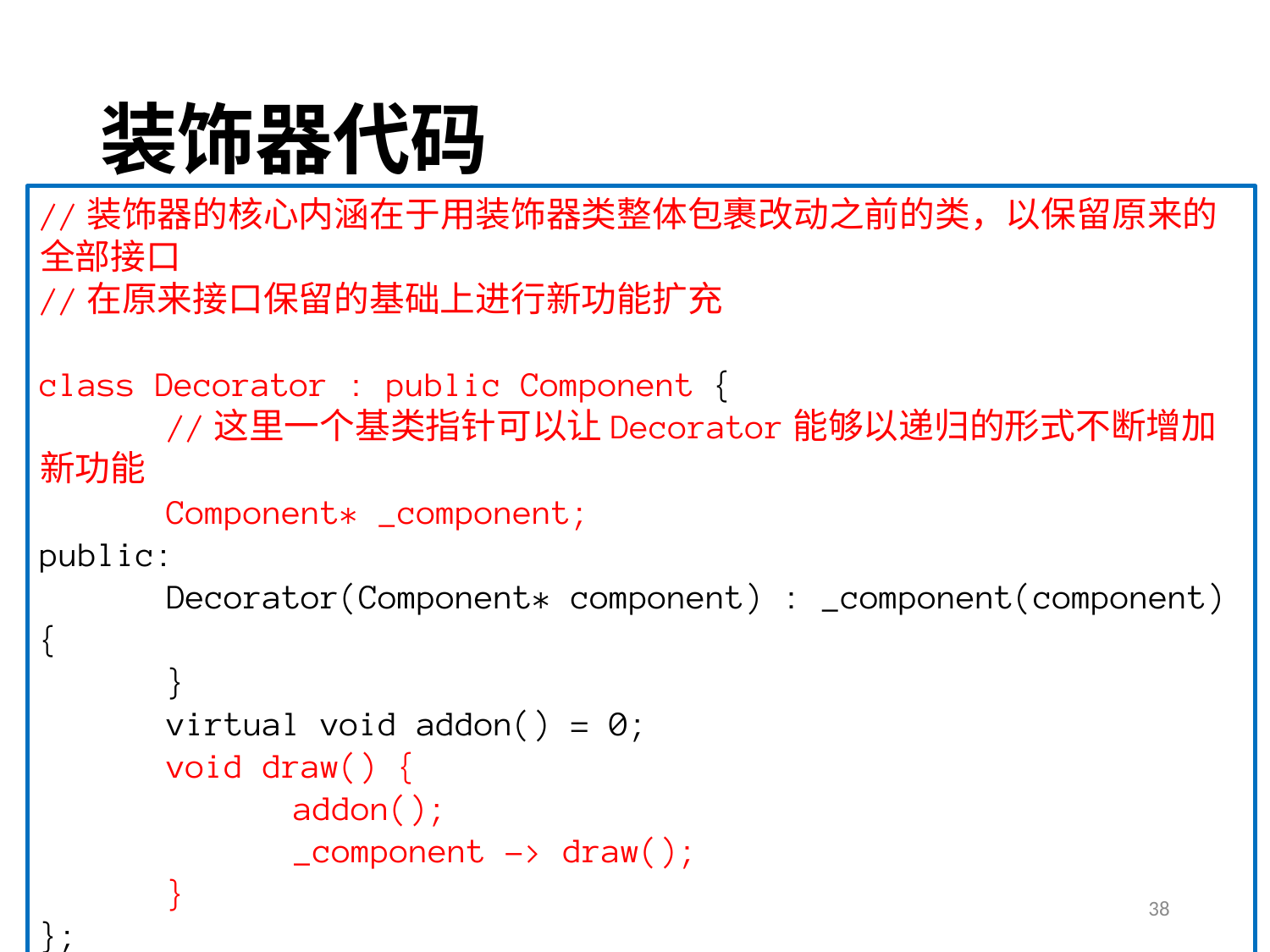

# 装饰器代码
//装饰器的核心内涵在于用装饰器类整体包裹改动之前的类，以保留原来的全部接口
//在原来接口保留的基础上进行新功能扩充

class Decorator : public Component {
	//这里一个基类指针可以让Decorator能够以递归的形式不断增加新功能
	Component* _component;
public:
	Decorator(Component* component) : _component(component) {
	}
	virtual void addon() = 0;
	void draw() {
		addon();
		_component -> draw();
	}
};
38